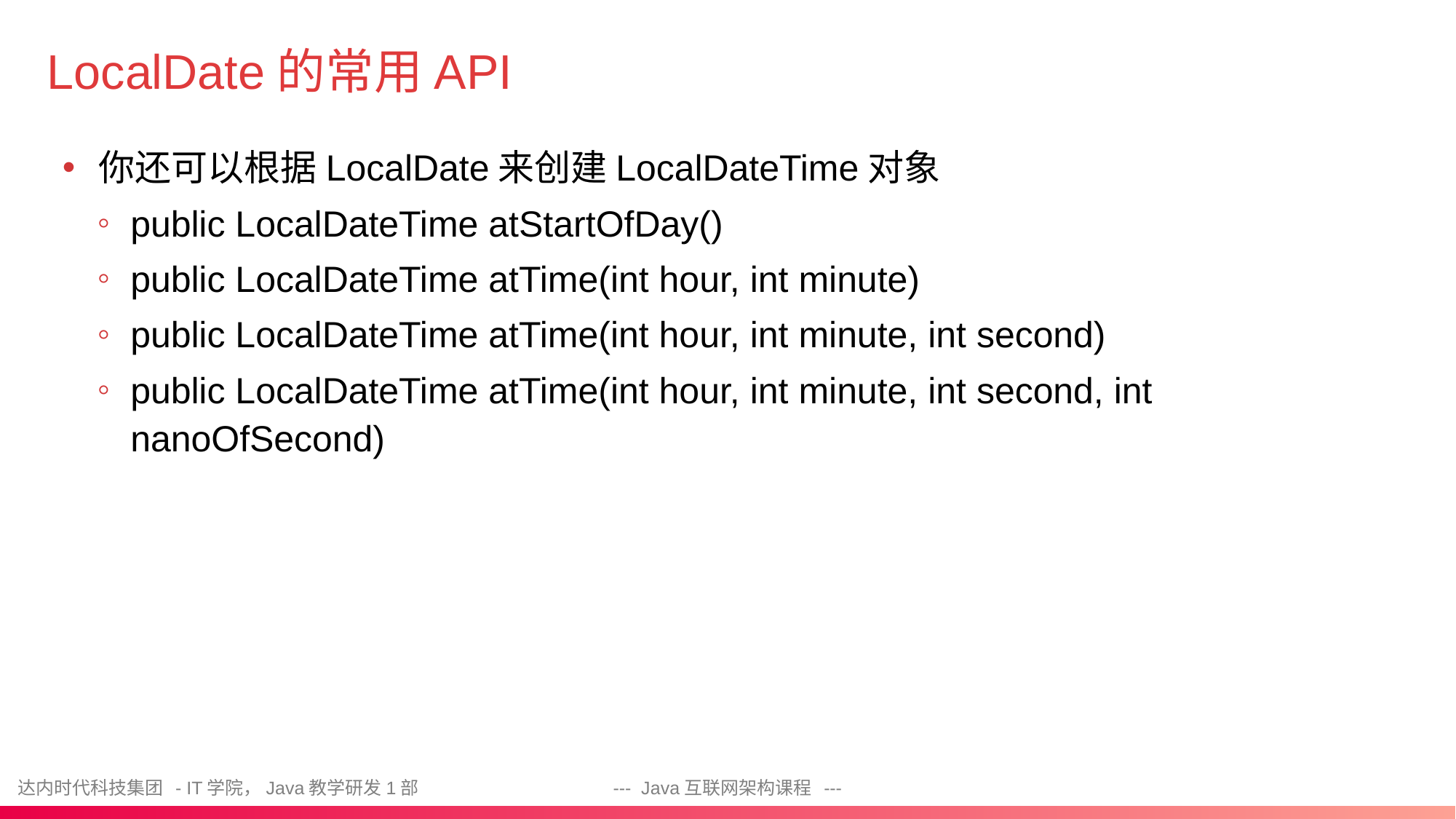

# LocalDate的常用API
你还可以根据LocalDate来创建LocalDateTime对象
public LocalDateTime atStartOfDay()
public LocalDateTime atTime(int hour, int minute)
public LocalDateTime atTime(int hour, int minute, int second)
public LocalDateTime atTime(int hour, int minute, int second, int nanoOfSecond)